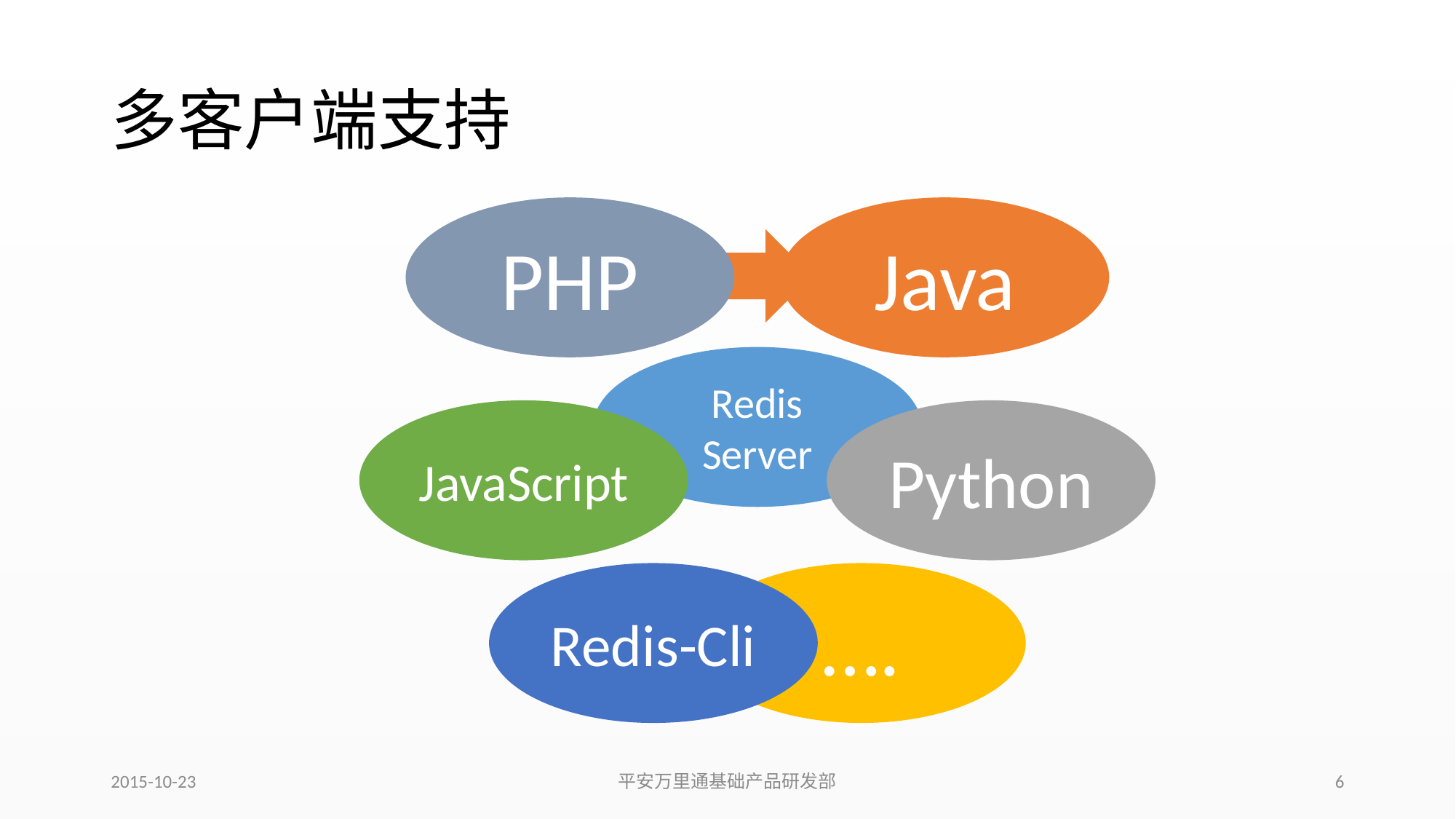

# 多客户端支持
Redis Server
Java
Python
PHP
Redis-Cli
….
JavaScript
2015-10-23
平安万里通基础产品研发部
6